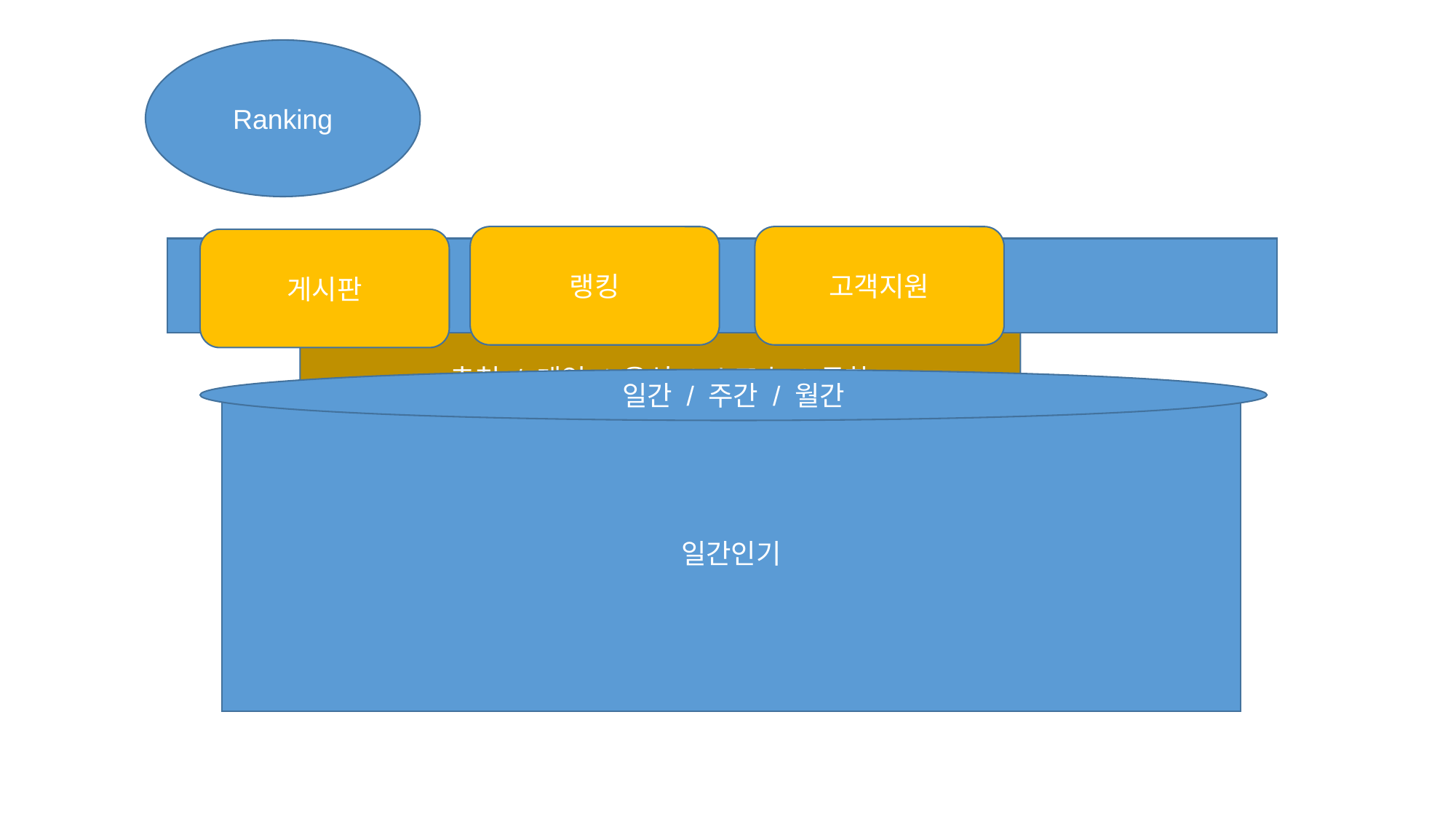

Ranking
랭킹
고객지원
게시판

추천 / 게임 / 음식 / 스포츠 / 문화
                   영화
일간 / 주간 / 월간
일간인기